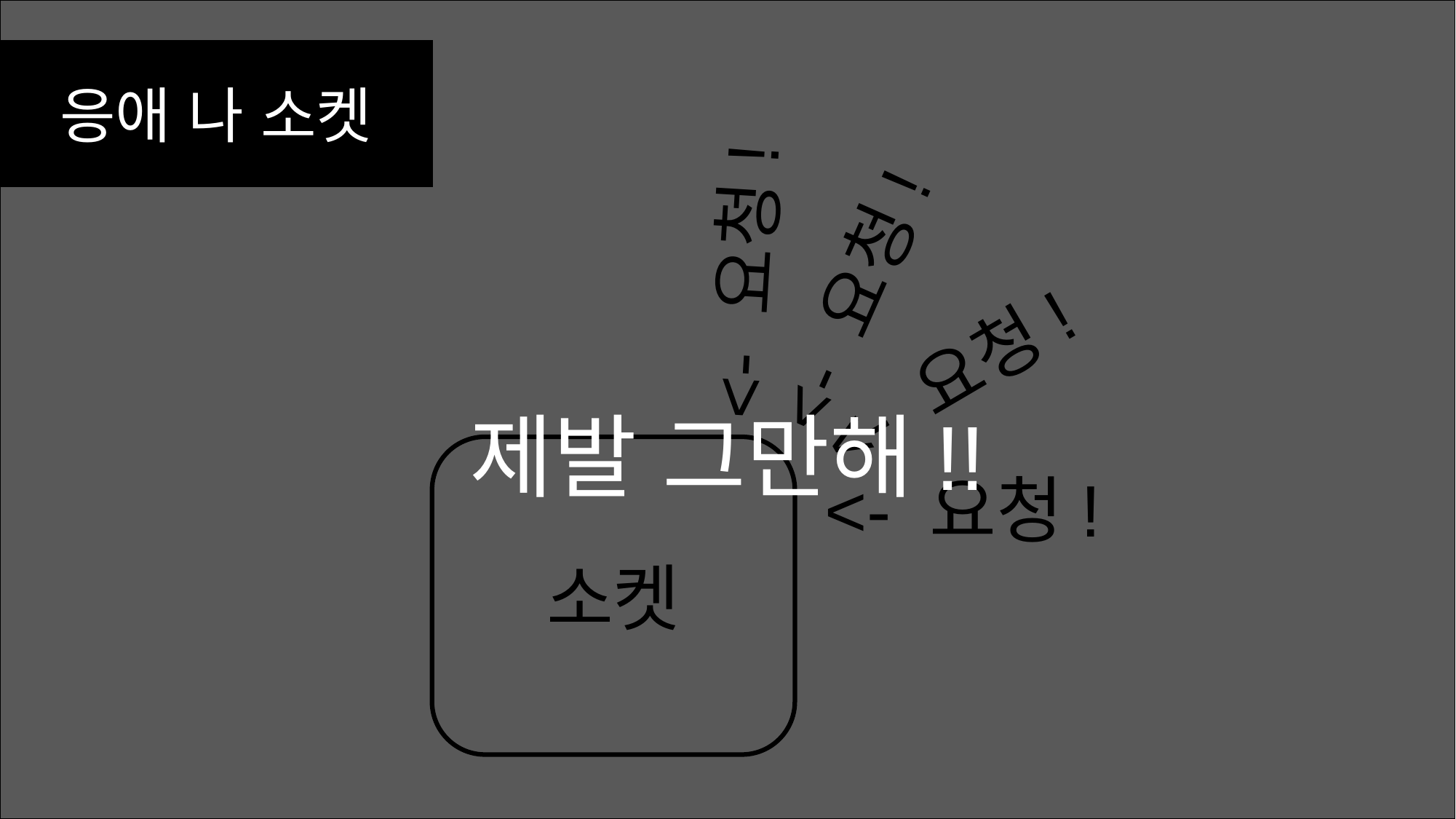

응애 나 소켓
<- 요청!
<- 요청!
<- 요청!
제발 그만해!!
소켓
<- 요청!